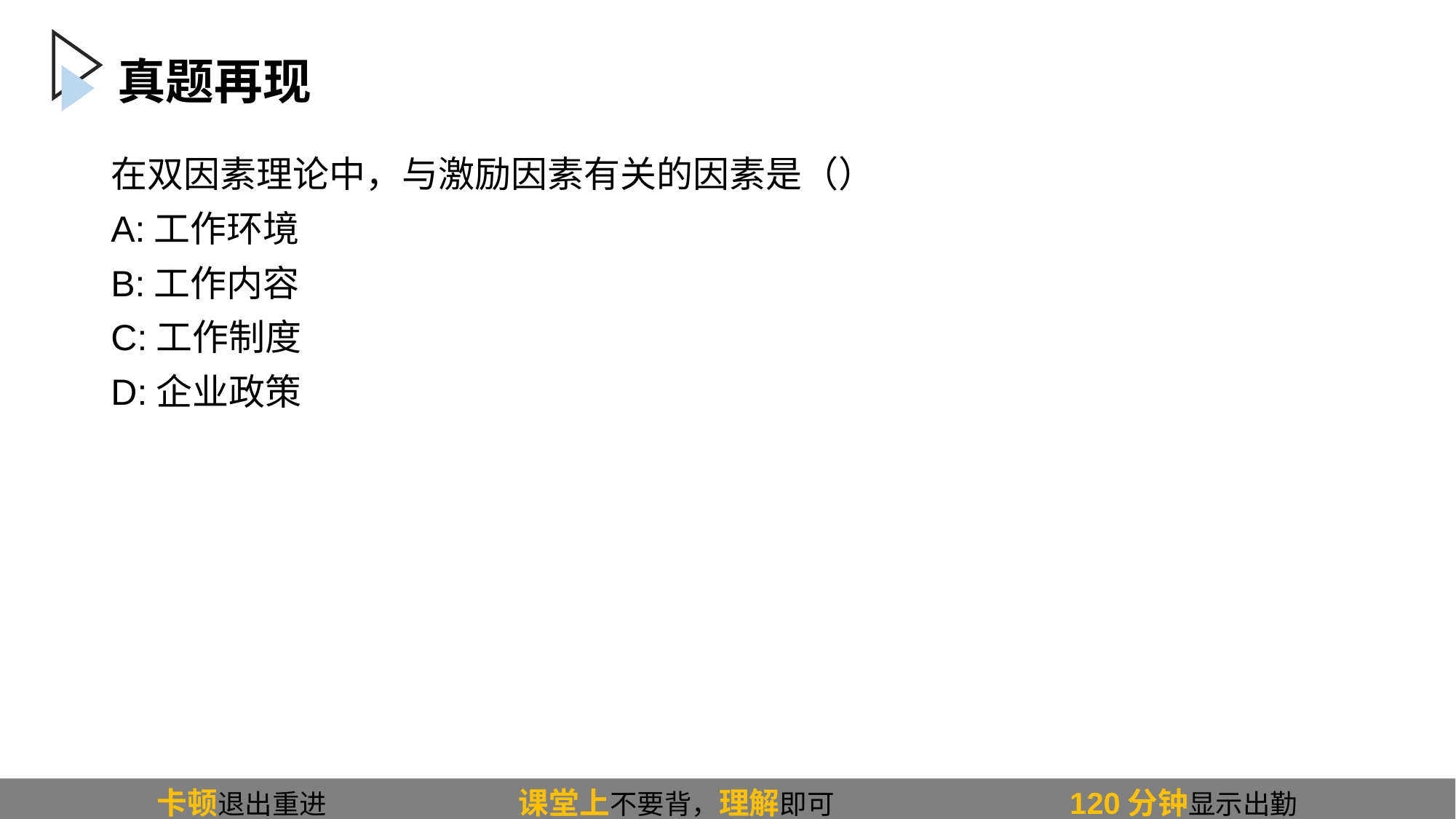

# 真题再现
在双因素理论中，与激励因素有关的因素是（）
A:工作环境
B:工作内容
C:工作制度
D:企业政策